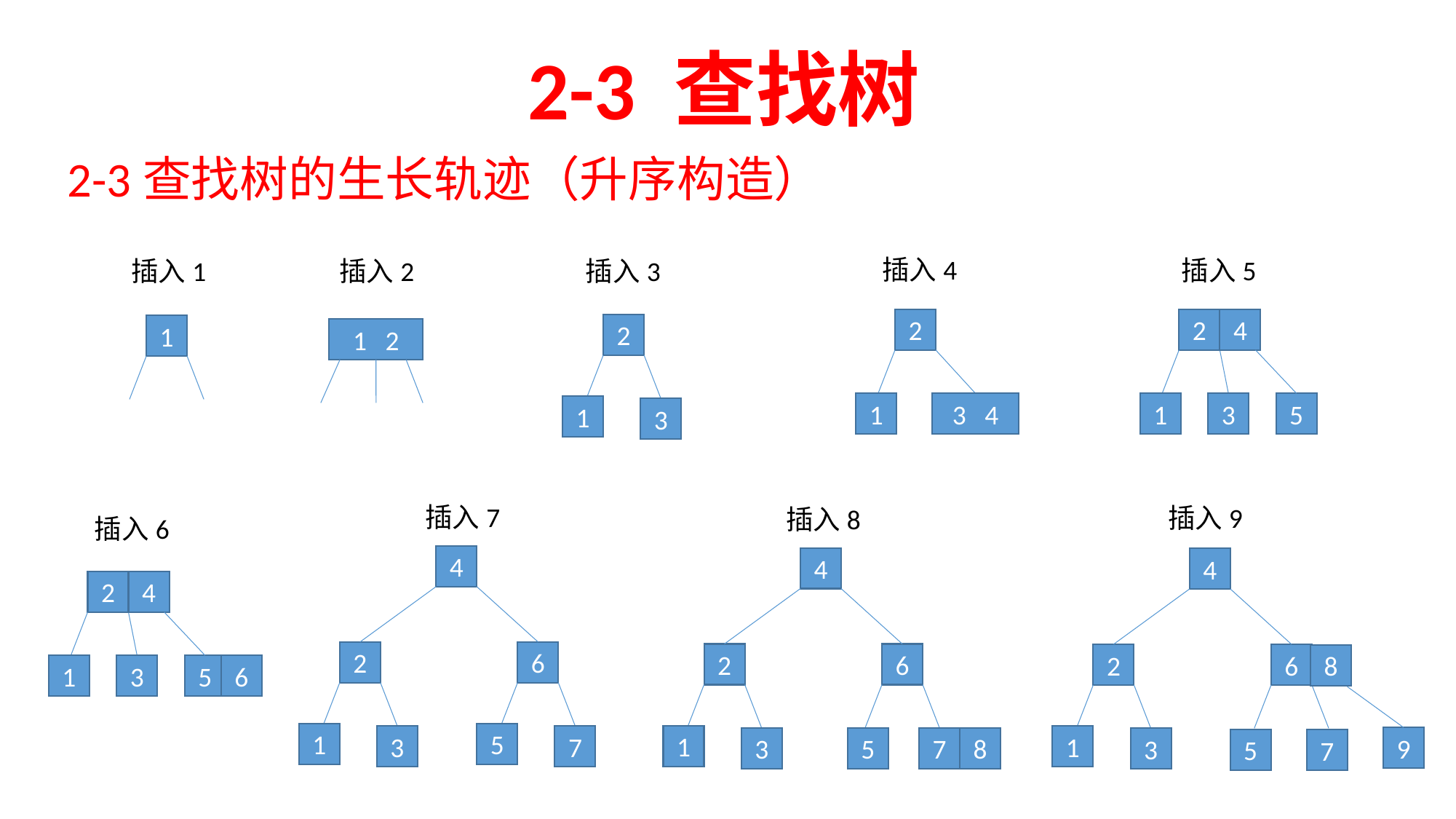

2-3 查找树
2-3查找树的生长轨迹（升序构造）
插入4
插入5
插入1
插入2
插入3
2
2
4
2
1
1   2
1
3   4
1
3
5
1
3
插入7
插入9
插入8
插入6
4
4
4
2
4
2
6
2
6
2
6
8
1
3
5
6
1
5
1
1
3
7
9
3
5
7
8
3
5
7